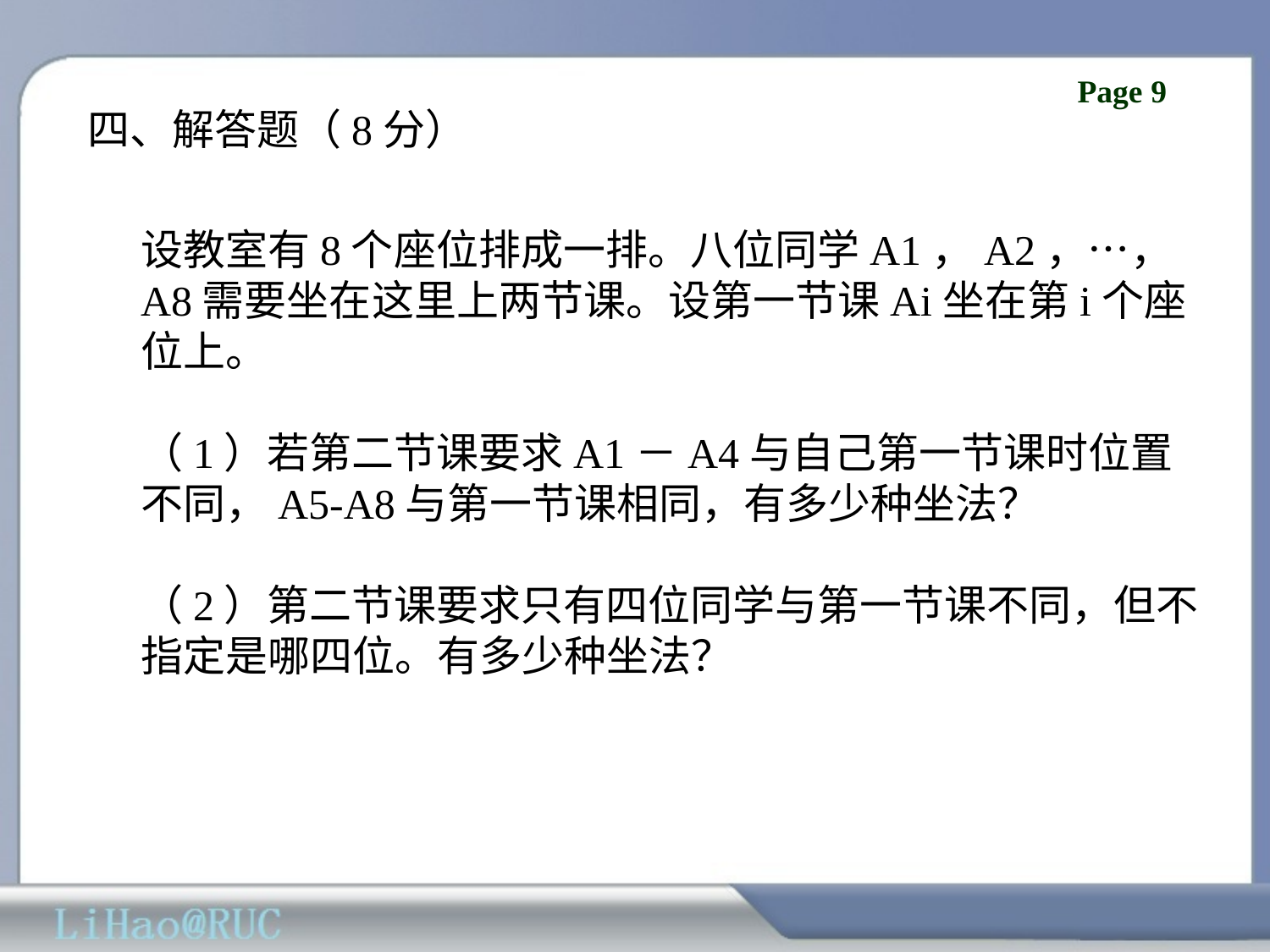

四、解答题（8分）
设教室有8个座位排成一排。八位同学A1，A2，…，A8需要坐在这里上两节课。设第一节课Ai坐在第i个座位上。

（1）若第二节课要求A1－A4与自己第一节课时位置不同，A5-A8与第一节课相同，有多少种坐法？

（2）第二节课要求只有四位同学与第一节课不同，但不指定是哪四位。有多少种坐法？